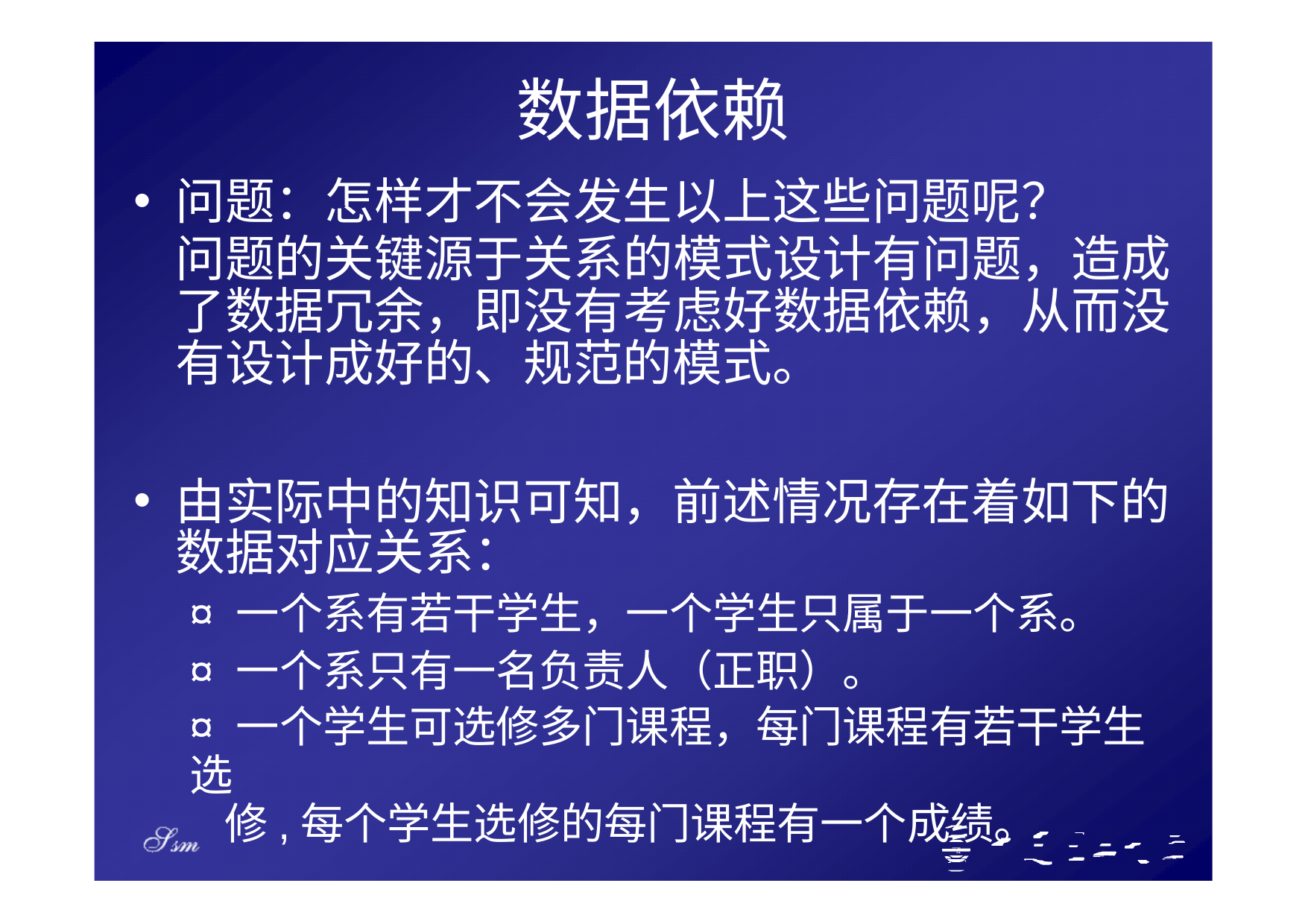

# 数据依赖
问题：怎样才不会发生以上这些问题呢？
问题的关键源于关系的模式设计有问题，造成 了数据冗余，即没有考虑好数据依赖，从而没 有设计成好的、规范的模式。

由实际中的知识可知，前述情况存在着如下的 数据对应关系：
¤ 一个系有若干学生，一个学生只属于一个系。
¤ 一个系只有一名负责人（正职）。
¤ 一个学生可选修多门课程，每门课程有若干学生选
修,每个学生选修的每门课程有一个成绩。

Ssm